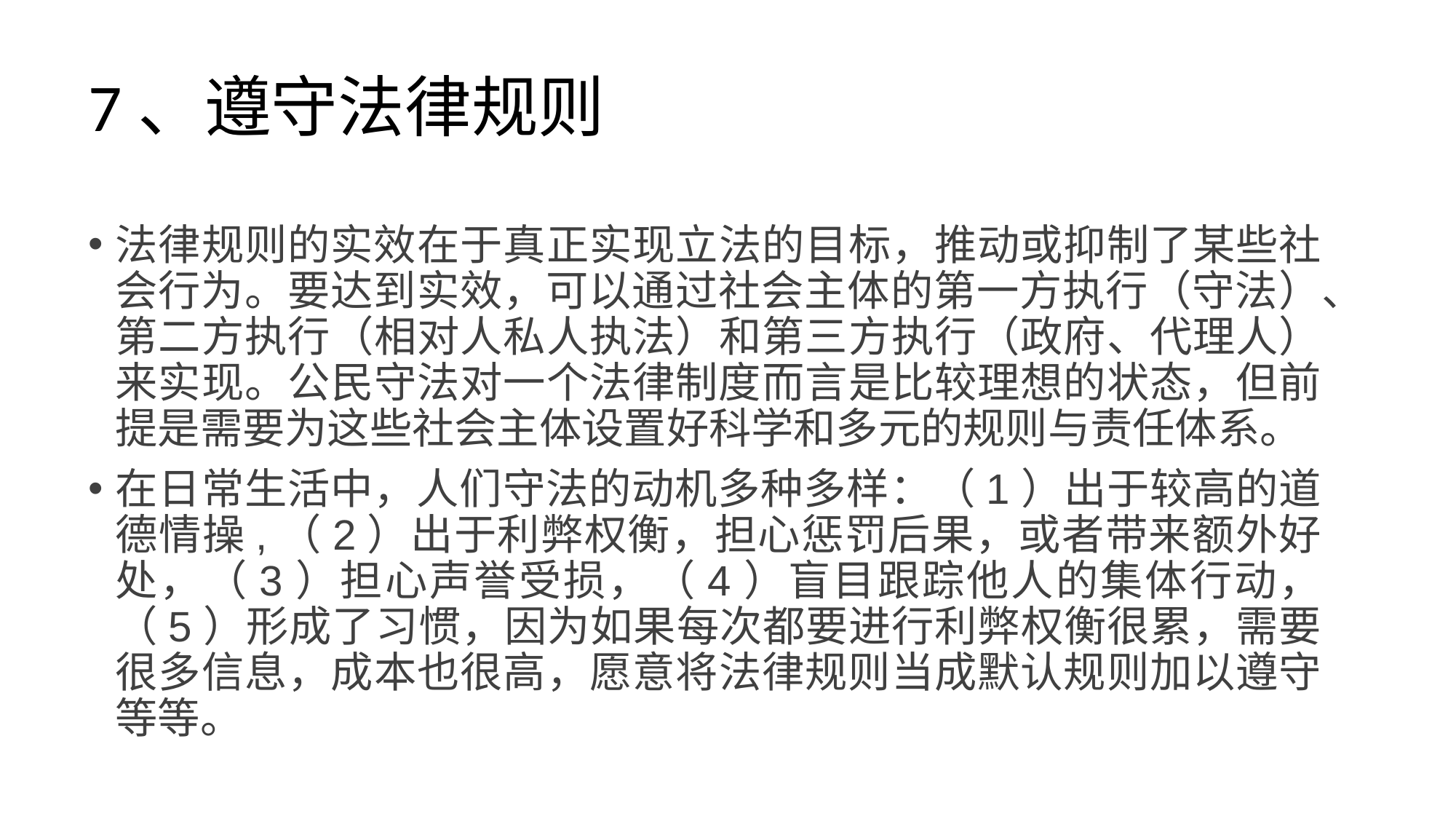

# 7、遵守法律规则
法律规则的实效在于真正实现立法的目标，推动或抑制了某些社会行为。要达到实效，可以通过社会主体的第一方执行（守法）、第二方执行（相对人私人执法）和第三方执行（政府、代理人）来实现。公民守法对一个法律制度而言是比较理想的状态，但前提是需要为这些社会主体设置好科学和多元的规则与责任体系。
在日常生活中，人们守法的动机多种多样：（1）出于较高的道德情操,（2）出于利弊权衡，担心惩罚后果，或者带来额外好处，（3）担心声誉受损，（4）盲目跟踪他人的集体行动，（5）形成了习惯，因为如果每次都要进行利弊权衡很累，需要很多信息，成本也很高，愿意将法律规则当成默认规则加以遵守等等。